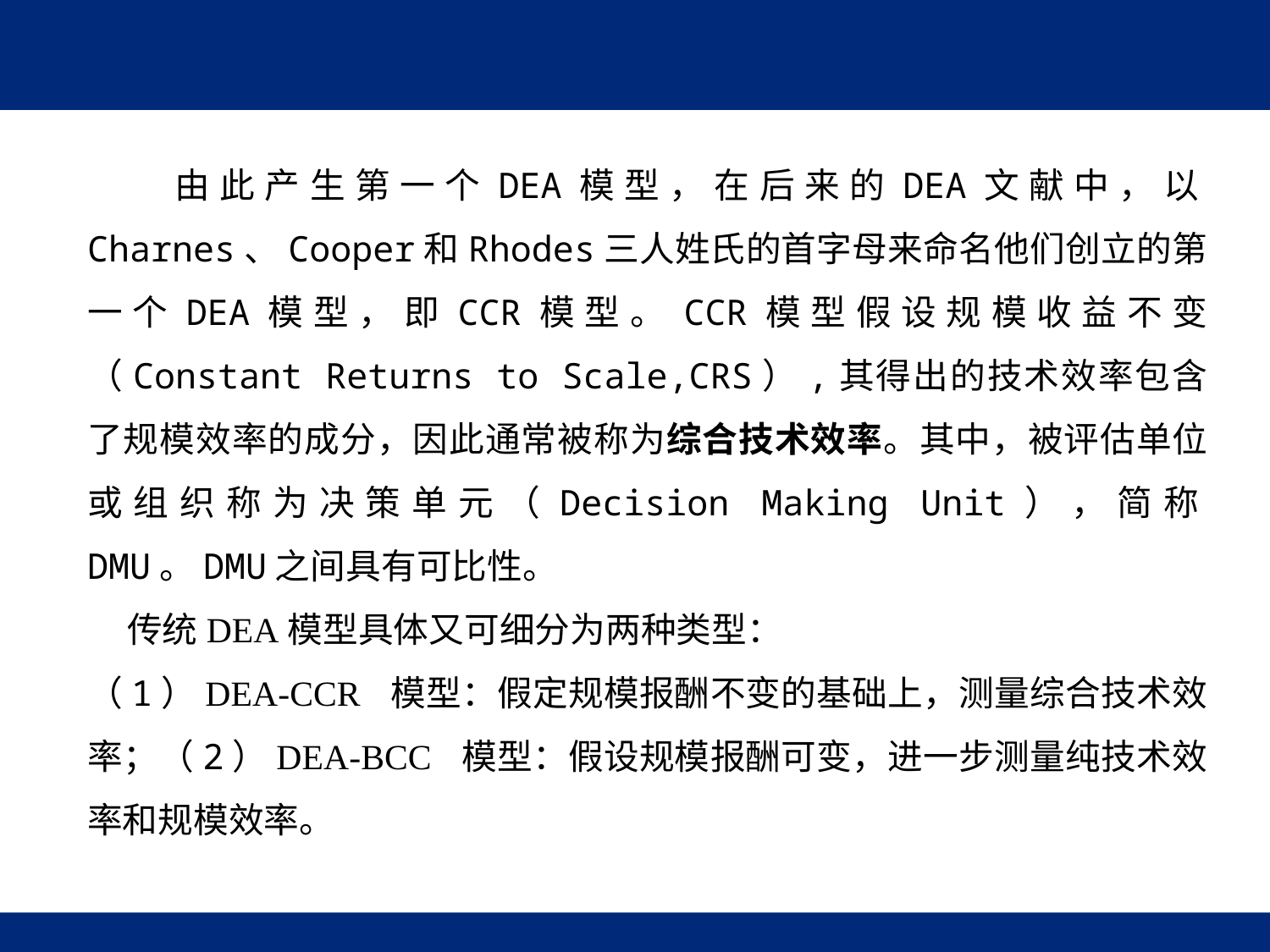

由此产生第一个DEA模型，在后来的DEA文献中，以Charnes、Cooper和Rhodes三人姓氏的首字母来命名他们创立的第一个DEA模型，即CCR模型。CCR模型假设规模收益不变（Constant Returns to Scale,CRS）,其得出的技术效率包含了规模效率的成分，因此通常被称为综合技术效率。其中，被评估单位或组织称为决策单元（Decision Making Unit），简称DMU。DMU之间具有可比性。
    传统DEA模型具体又可细分为两种类型：
（1）DEA-CCR 模型：假定规模报酬不变的基础上，测量综合技术效率；（2）DEA-BCC 模型：假设规模报酬可变，进一步测量纯技术效率和规模效率。